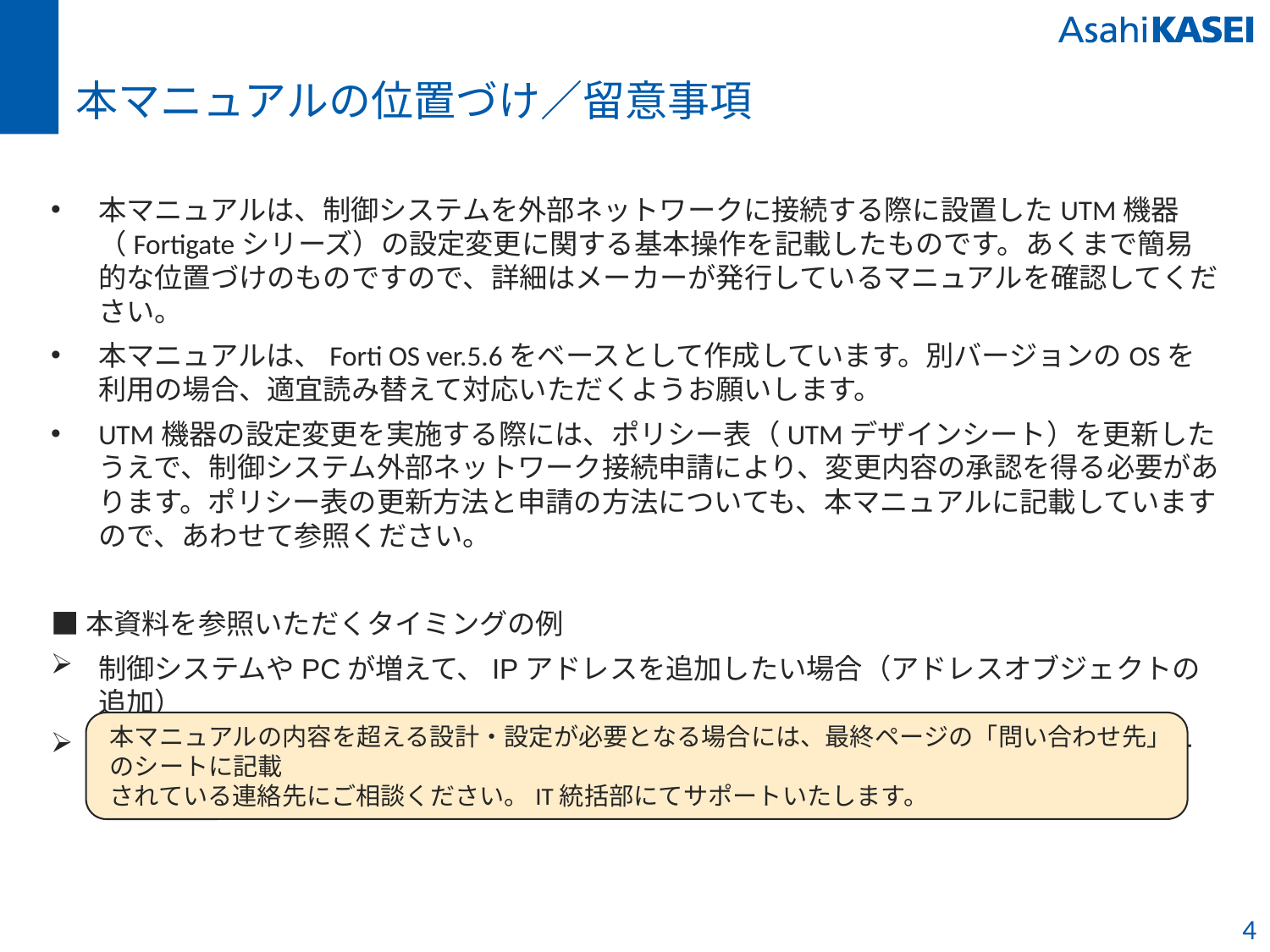

# 本マニュアルの位置づけ／留意事項
本マニュアルは、制御システムを外部ネットワークに接続する際に設置したUTM機器（Fortigateシリーズ）の設定変更に関する基本操作を記載したものです。あくまで簡易的な位置づけのものですので、詳細はメーカーが発行しているマニュアルを確認してください。
本マニュアルは、Forti OS ver.5.6をベースとして作成しています。別バージョンのOSを利用の場合、適宜読み替えて対応いただくようお願いします。
UTM機器の設定変更を実施する際には、ポリシー表（UTMデザインシート）を更新したうえで、制御システム外部ネットワーク接続申請により、変更内容の承認を得る必要があります。ポリシー表の更新方法と申請の方法についても、本マニュアルに記載していますので、あわせて参照ください。

■本資料を参照いただくタイミングの例
制御システムやPCが増えて、IPアドレスを追加したい場合（アドレスオブジェクトの追加）
データバックアップのための通信を増やしたいなど、通信要件が変わる場合（ポリシーの変更）
本マニュアルの内容を超える設計・設定が必要となる場合には、最終ページの「問い合わせ先」のシートに記載
されている連絡先にご相談ください。IT統括部にてサポートいたします。